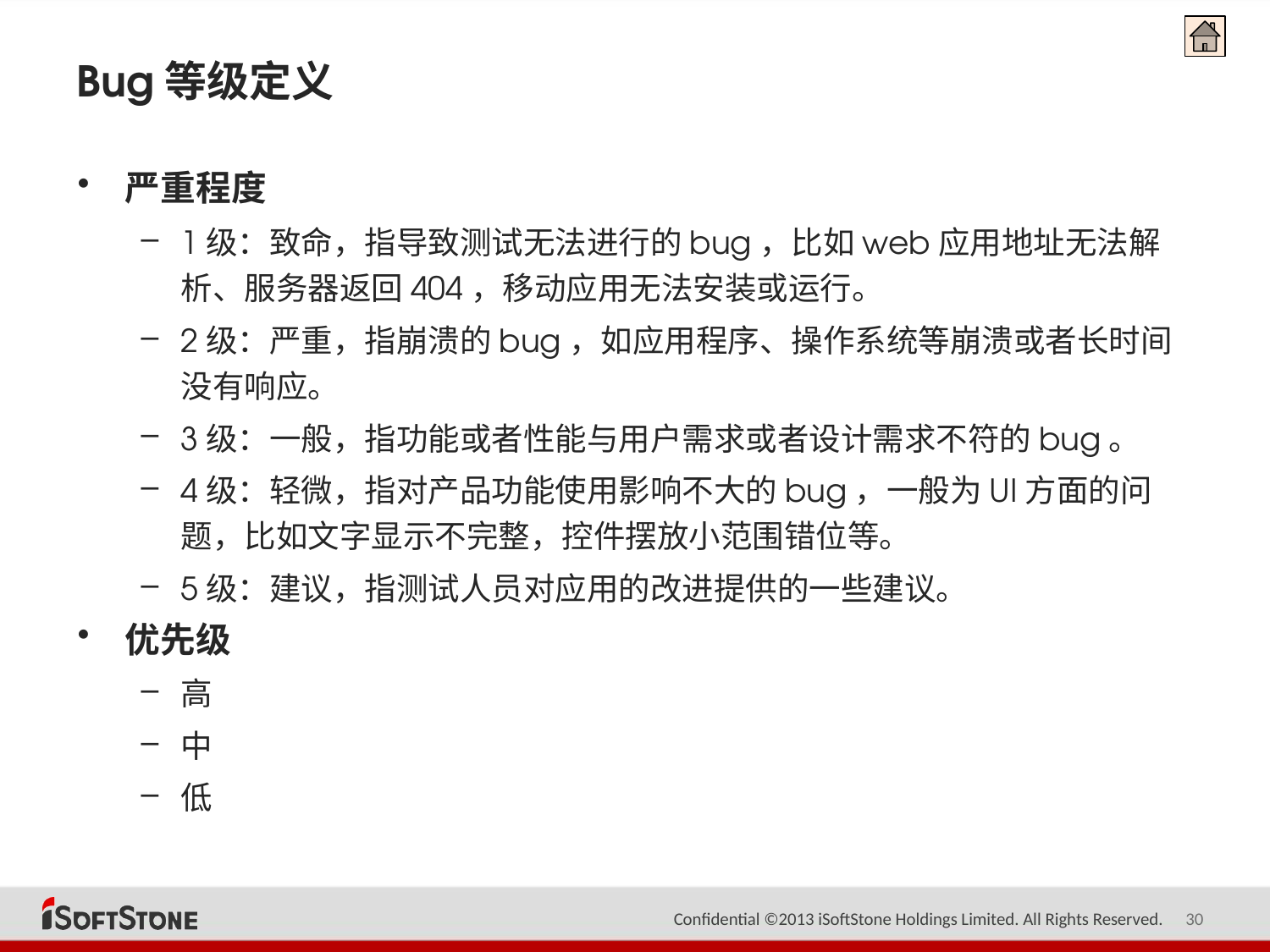

# Bug等级定义
严重程度
1级：致命，指导致测试无法进行的bug，比如web应用地址无法解析、服务器返回404，移动应用无法安装或运行。
2级：严重，指崩溃的bug，如应用程序、操作系统等崩溃或者长时间没有响应。
3级：一般，指功能或者性能与用户需求或者设计需求不符的bug。
4级：轻微，指对产品功能使用影响不大的bug，一般为UI方面的问题，比如文字显示不完整，控件摆放小范围错位等。
5级：建议，指测试人员对应用的改进提供的一些建议。
优先级
高
中
低

30